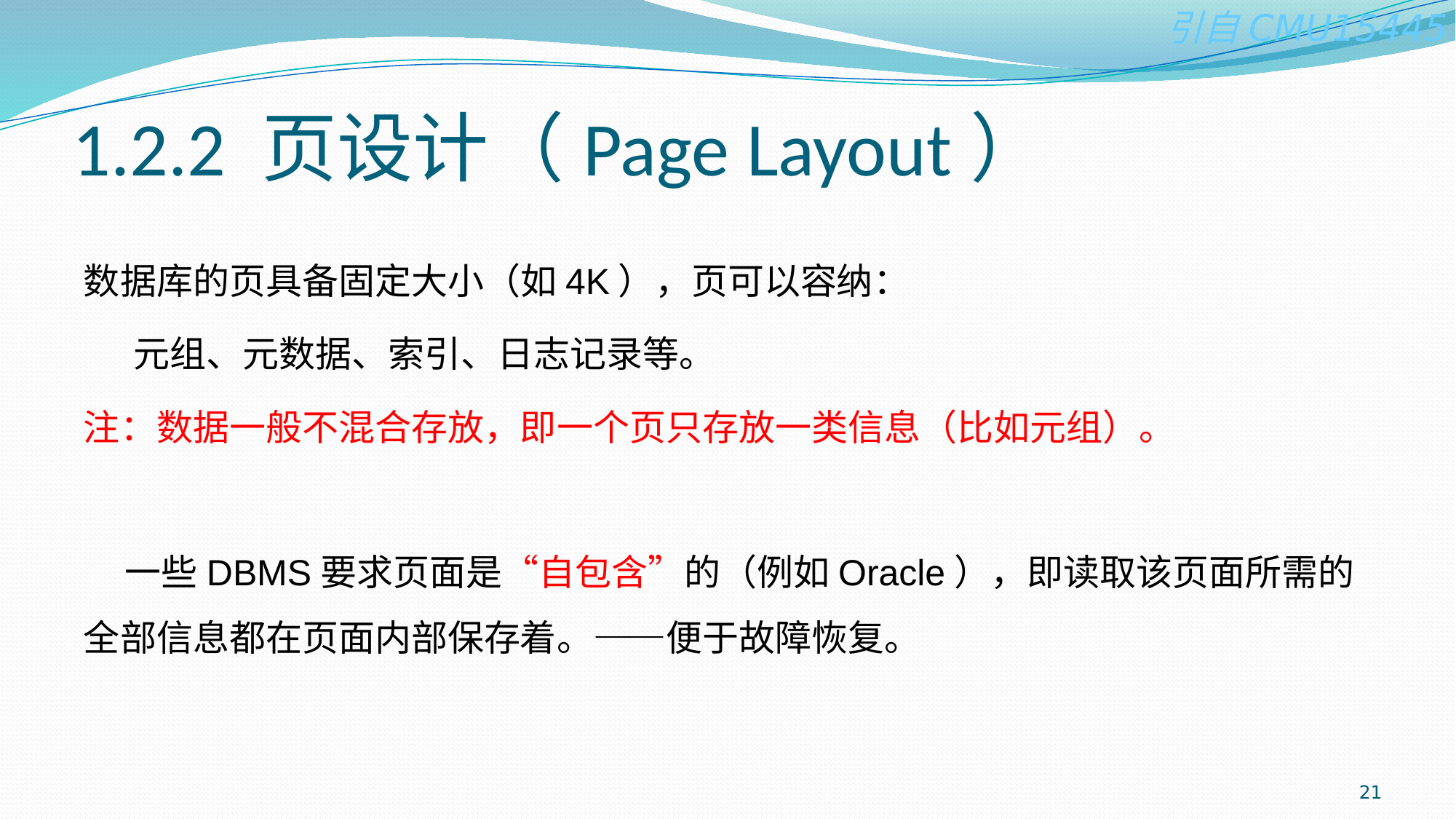

# 1.2.2 页设计（Page Layout）
数据库的页具备固定大小（如4K），页可以容纳：
     元组、元数据、索引、日志记录等。
注：数据一般不混合存放，即一个页只存放一类信息（比如元组）。

    一些DBMS要求页面是“自包含”的（例如Oracle），即读取该页面所需的全部信息都在页面内部保存着。——便于故障恢复。
21